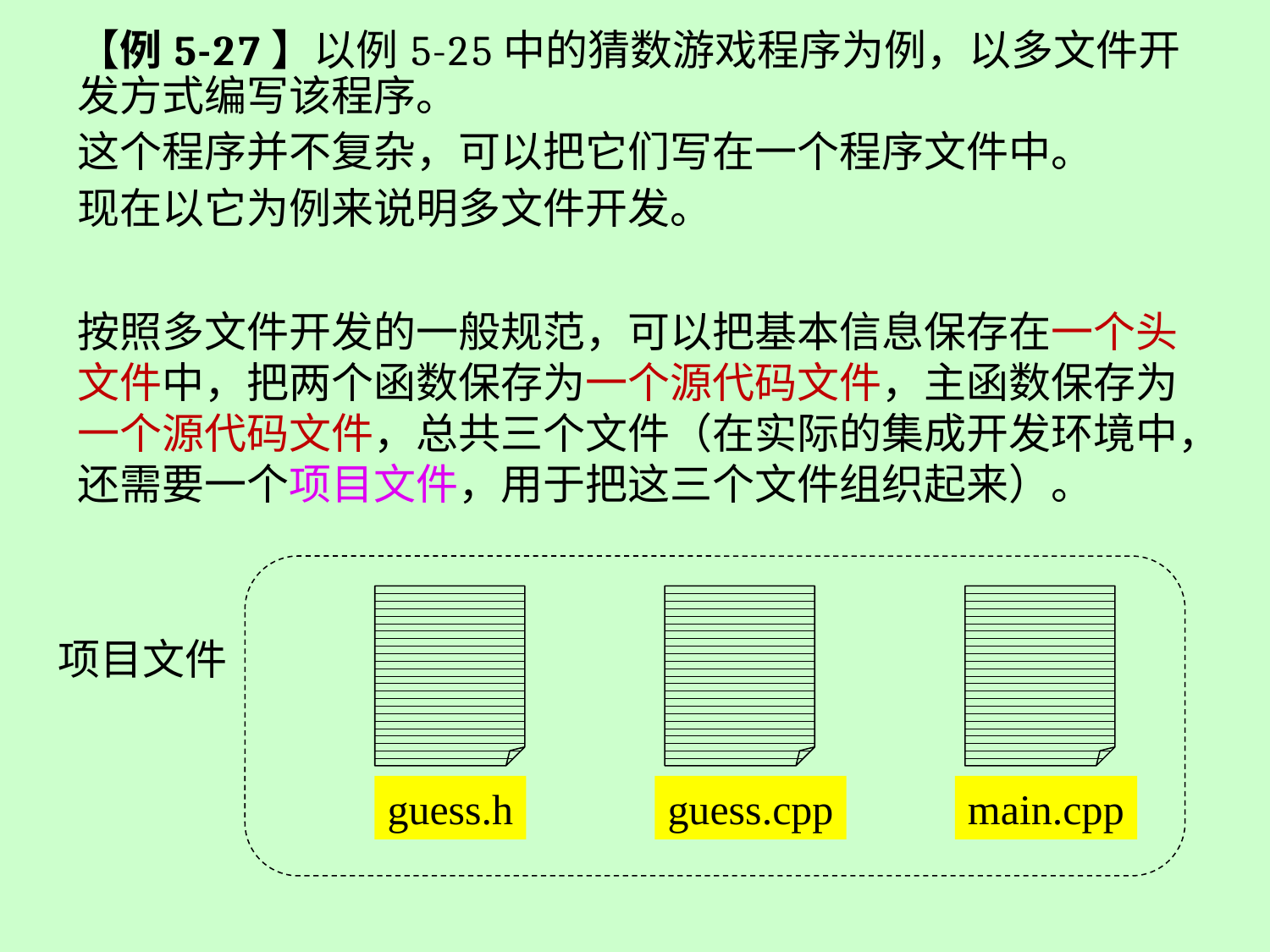

【例5-27】以例5-25中的猜数游戏程序为例，以多文件开发方式编写该程序。
这个程序并不复杂，可以把它们写在一个程序文件中。
现在以它为例来说明多文件开发。

按照多文件开发的一般规范，可以把基本信息保存在一个头文件中，把两个函数保存为一个源代码文件，主函数保存为一个源代码文件，总共三个文件（在实际的集成开发环境中，还需要一个项目文件，用于把这三个文件组织起来）。

项目文件
guess.h
guess.cpp
main.cpp
50